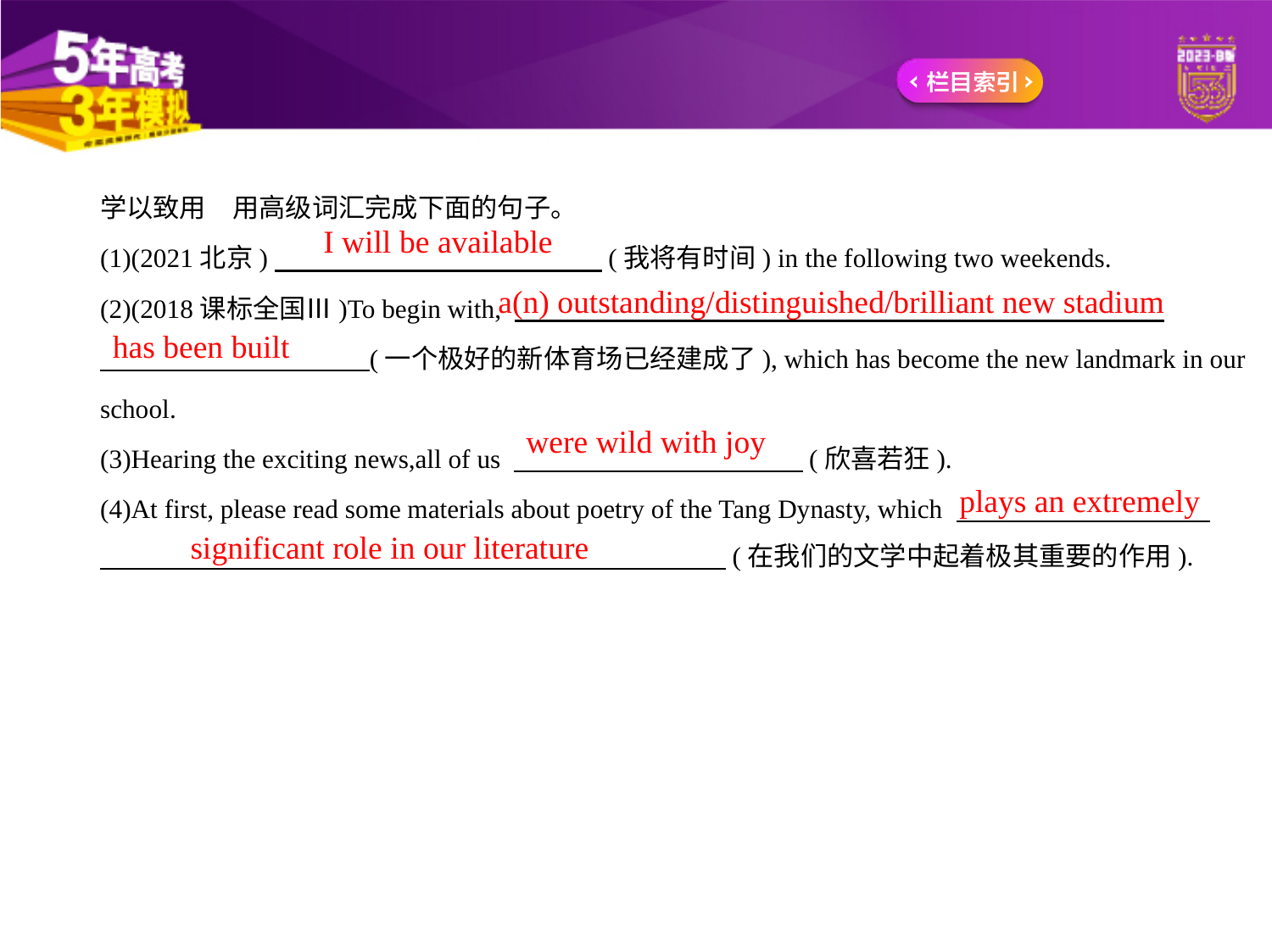

学以致用　用高级词汇完成下面的句子。
(1)(2021北京)　　　　　　           　　　    (我将有时间) in the following two weekends.
(2)(2018课标全国Ⅲ)To begin with,
                                         (一个极好的新体育场已经建成了), which has become the new landmark in our
school.
(3)Hearing the exciting news,all of us 　　　　　　　　　　    (欣喜若狂).
(4)At first, please read some materials about poetry of the Tang Dynasty, which 　　   　　　　　　    
　                                                                                                     (在我们的文学中起着极其重要的作用).
I will be available
a(n) outstanding/distinguished/brilliant new stadium
has been built
were wild with joy
plays an extremely
significant role in our literature